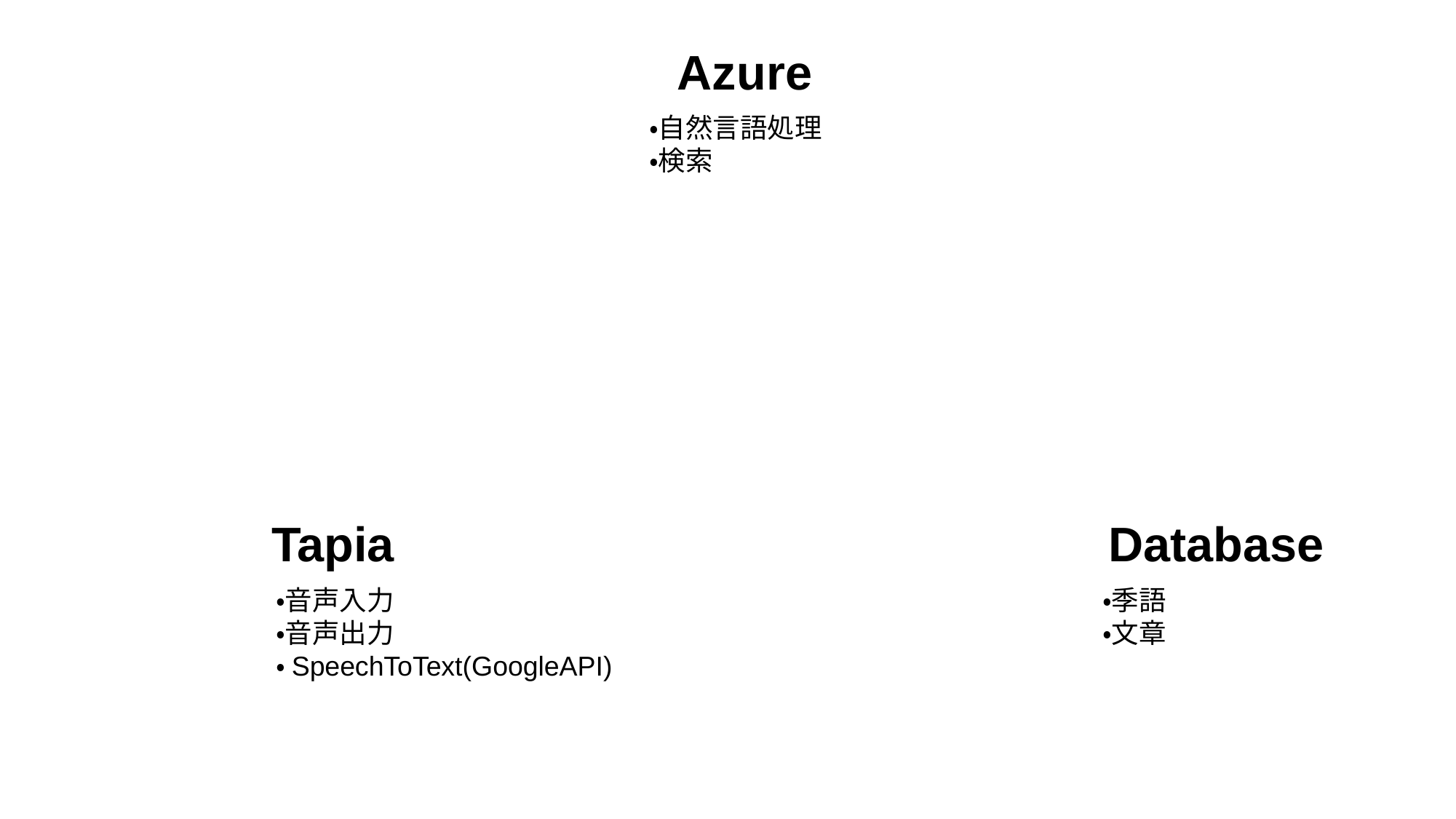

Azure
・自然言語処理
・検索
Database
Tapia
・音声入力
・音声出力
・SpeechToText(GoogleAPI)
・季語
・文章